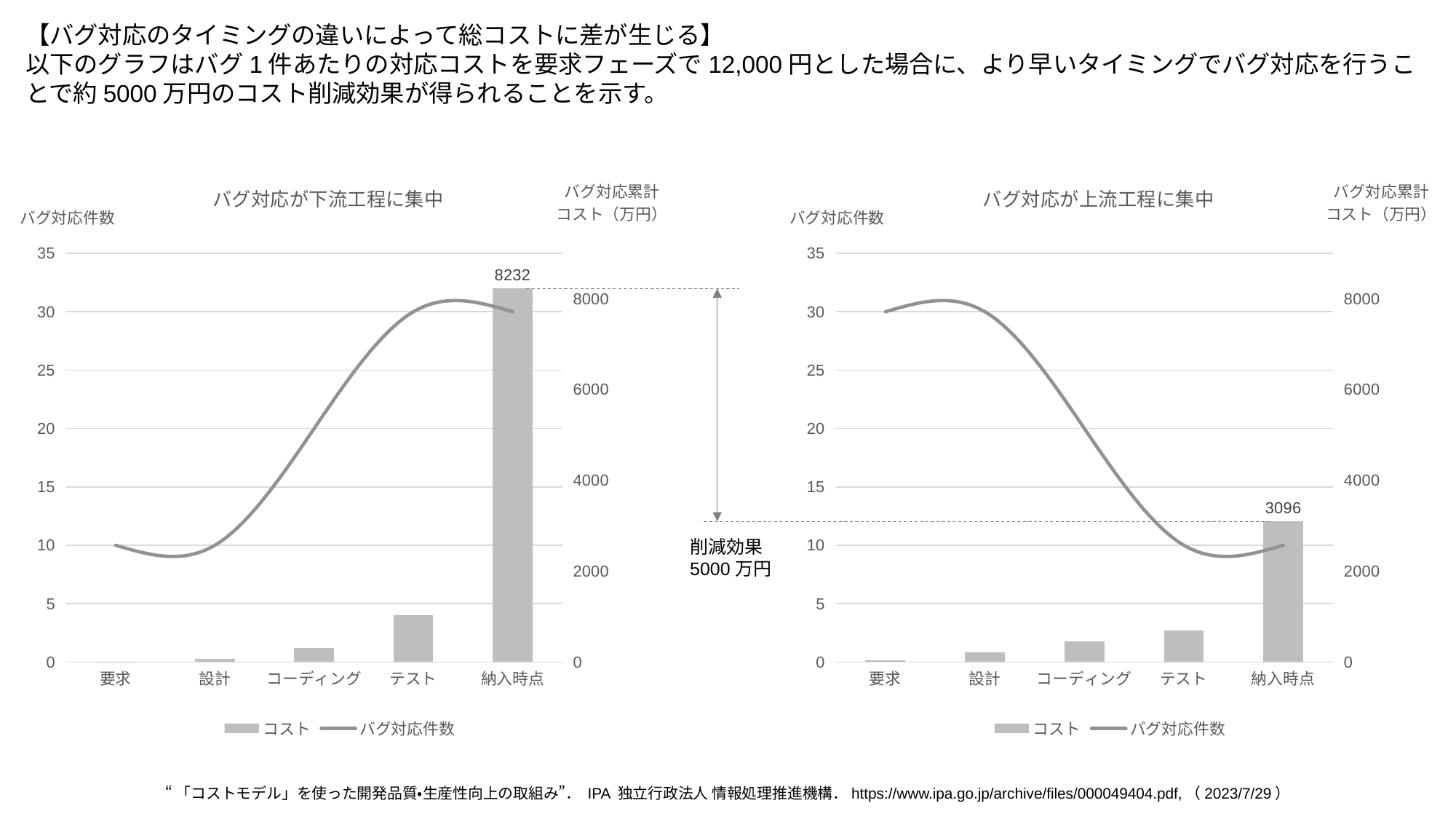

【バグ対応のタイミングの違いによって総コストに差が生じる】
以下のグラフはバグ1件あたりの対応コストを要求フェーズで12,000円とした場合に、より早いタイミングでバグ対応を行うことで約5000万円のコスト削減効果が得られることを示す。

### Chart: バグ対応が上流工程に集中

| Category | コスト | バグ対応件数 |
|---|---|---|
| 要求 | 36.0 | 30.0 |
| 設計 | 216.0 | 30.0 |
| コーディング | 456.0 | 20.0 |
| テスト | 696.0 | 10.0 |
| 納入時点 | 3096.0 | 10.0 |

### Chart: バグ対応が下流工程に集中

| Category | コスト | バグ対応件数 |
|---|---|---|
| 要求 | 12.0 | 10.0 |
| 設計 | 72.0 | 10.0 |
| コーディング | 312.0 | 20.0 |
| テスト | 1032.0 | 30.0 |
| 納入時点 | 8232.0 | 30.0 |
削減効果
5000万円
“「コストモデル」を使った開発品質・生産性向上の取組み”． IPA 独立行政法人 情報処理推進機構．https://www.ipa.go.jp/archive/files/000049404.pdf,（2023/7/29）